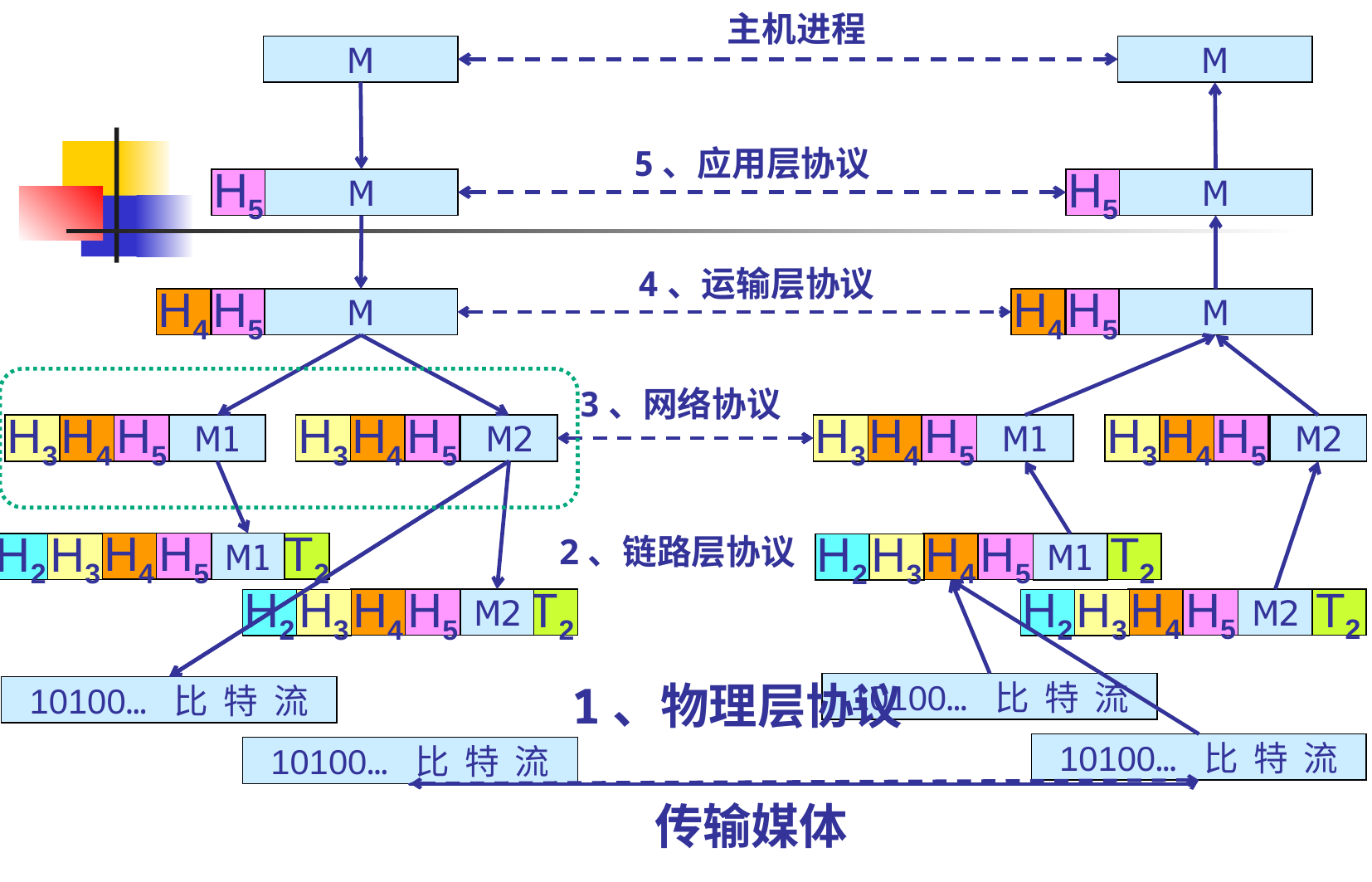

主机进程
M
M
5、应用层协议
H5
M
H5
M
4、运输层协议
H4
H5
M
H4
H5
M

3、网络协议
H3
H4
H5
M1
H3
H4
H5
M2
H3
H4
H5
M1
H3
H4
H5
M2
2、链路层协议
H4
H5
T2
M1
H2
H3
H4
H5
T2
M1
H2
H3
H4
H5
T2
H4
H5
M2
T2
M2
H2
H3
H2
H3
1、物理层协议
10100…  比  特  流
10100…  比  特  流
10100…  比  特  流
10100…  比  特  流
传输媒体